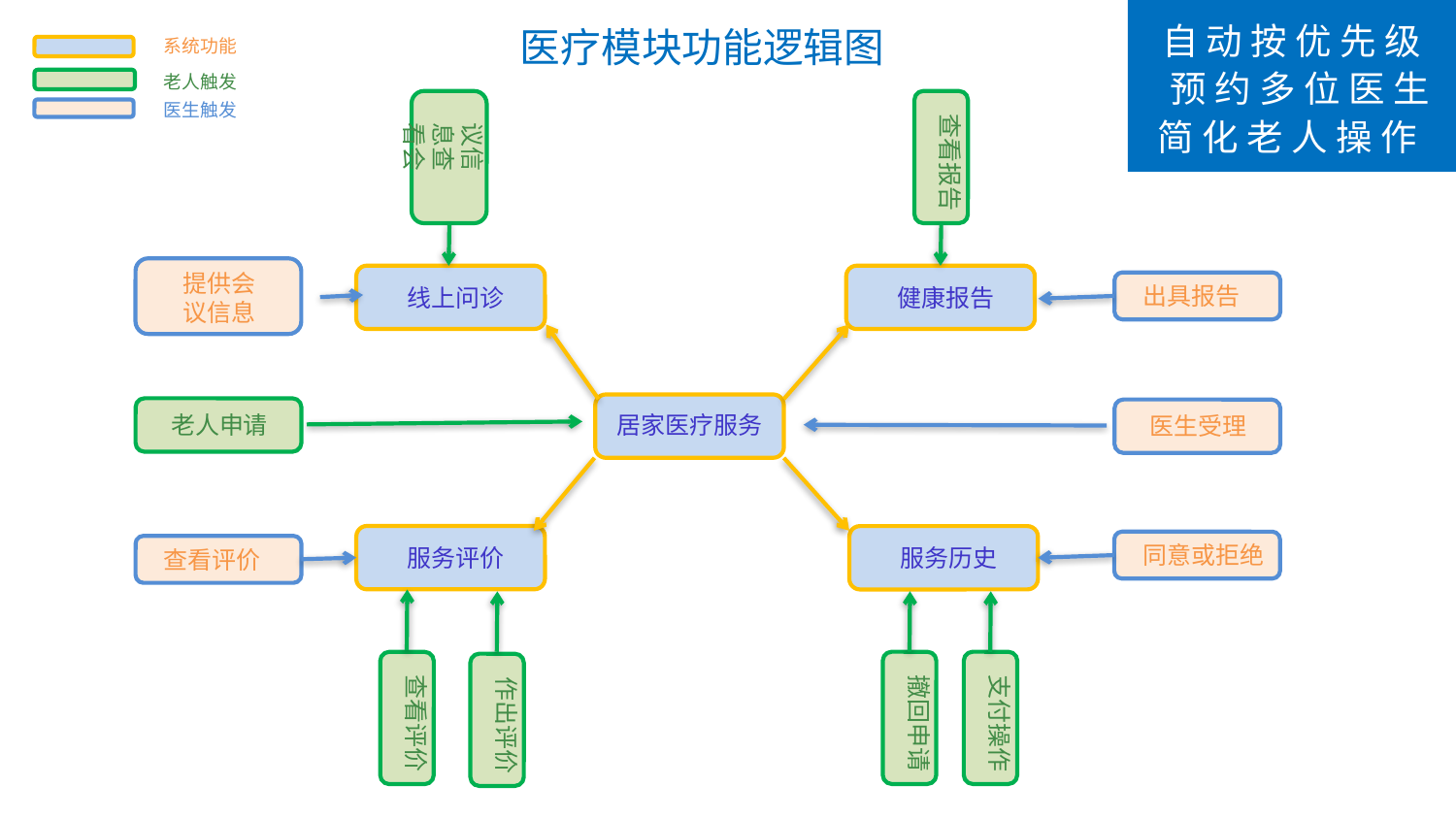

自 动 按 优 先 级
 预 约 多 位 医 生
简 化 老 人 操 作
# 医疗模块功能逻辑图

系统功能

老人触发
医生触发
议信息查看会

查看报告

提供会
议信息

线上问诊

健康报告

出具报告

居家医疗服务

老人申请

医生受理

服务评价

服务历史

同意或拒绝

查看评价
查看评价

作出评价

撤回申请

支付操作